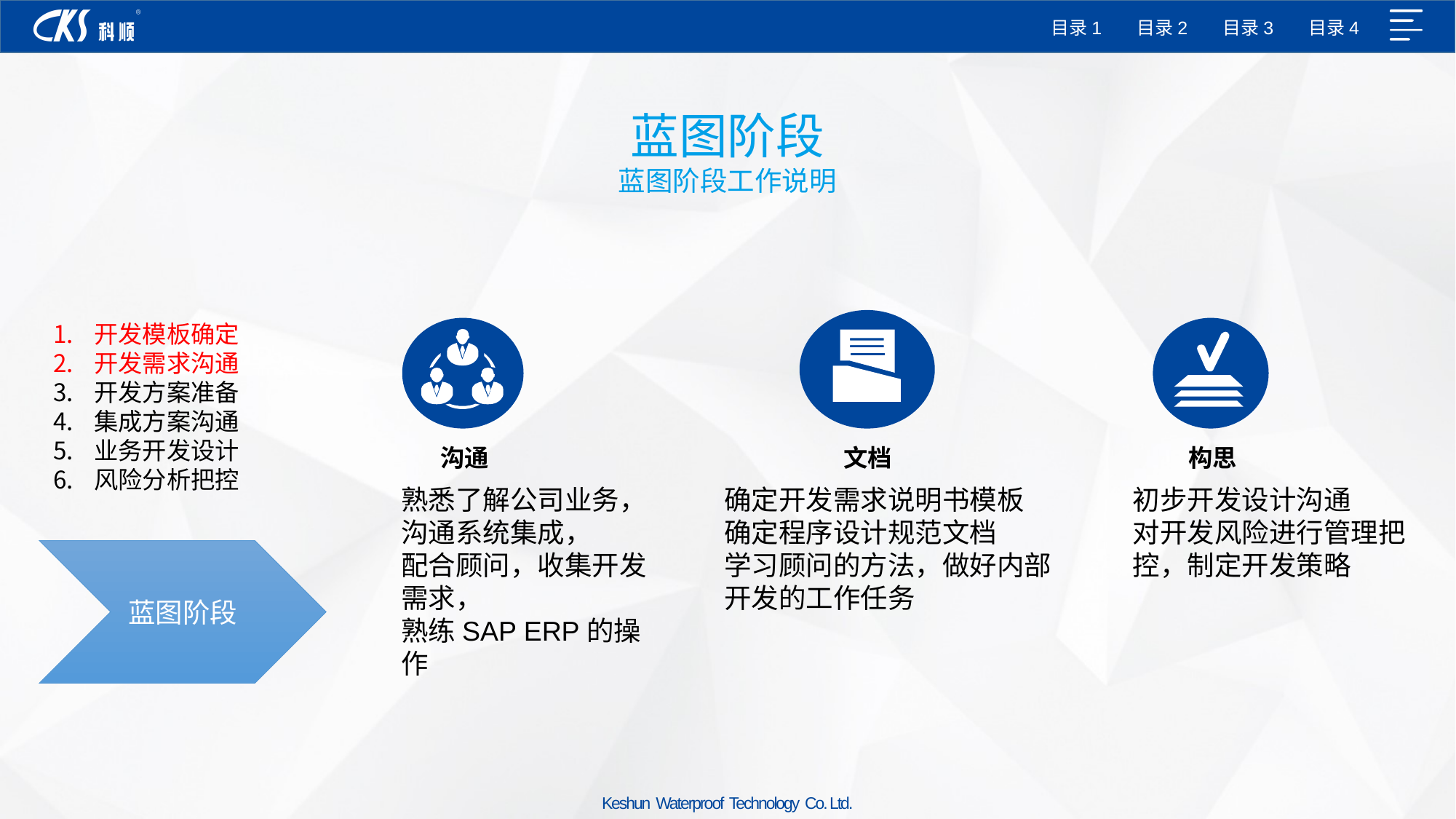

蓝图阶段
蓝图阶段工作说明

开发模板确定
开发需求沟通
开发方案准备
集成方案沟通
业务开发设计
风险分析把控

沟通
文档
构思
熟悉了解公司业务，
沟通系统集成，
配合顾问，收集开发需求，
熟练SAP ERP的操作
确定开发需求说明书模板
确定程序设计规范文档
学习顾问的方法，做好内部开发的工作任务
初步开发设计沟通
对开发风险进行管理把控，制定开发策略
蓝图阶段